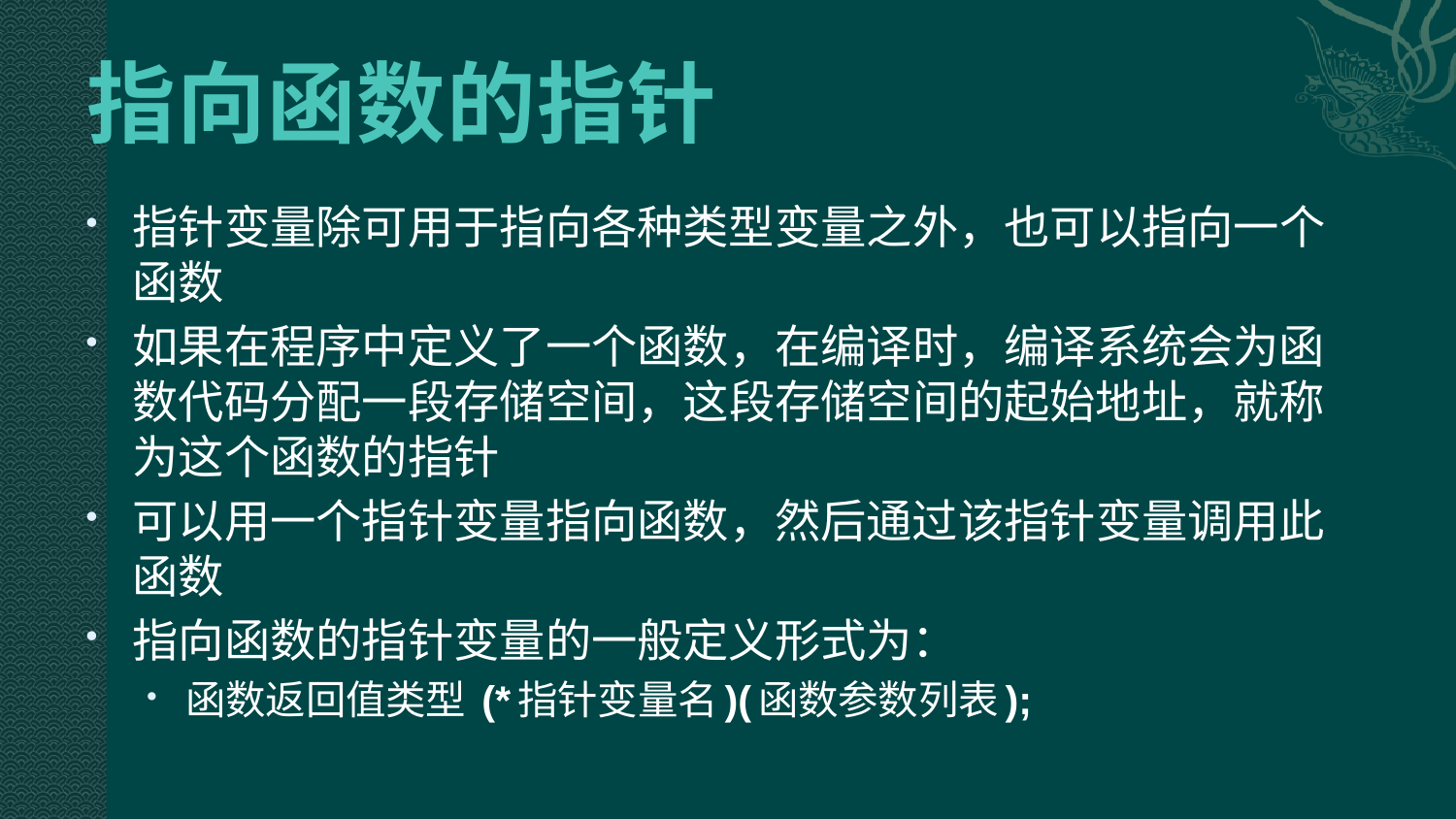

# 指向函数的指针
指针变量除可用于指向各种类型变量之外，也可以指向一个函数
如果在程序中定义了一个函数，在编译时，编译系统会为函数代码分配一段存储空间，这段存储空间的起始地址，就称为这个函数的指针
可以用一个指针变量指向函数，然后通过该指针变量调用此函数
指向函数的指针变量的一般定义形式为：
函数返回值类型 (*指针变量名)(函数参数列表);